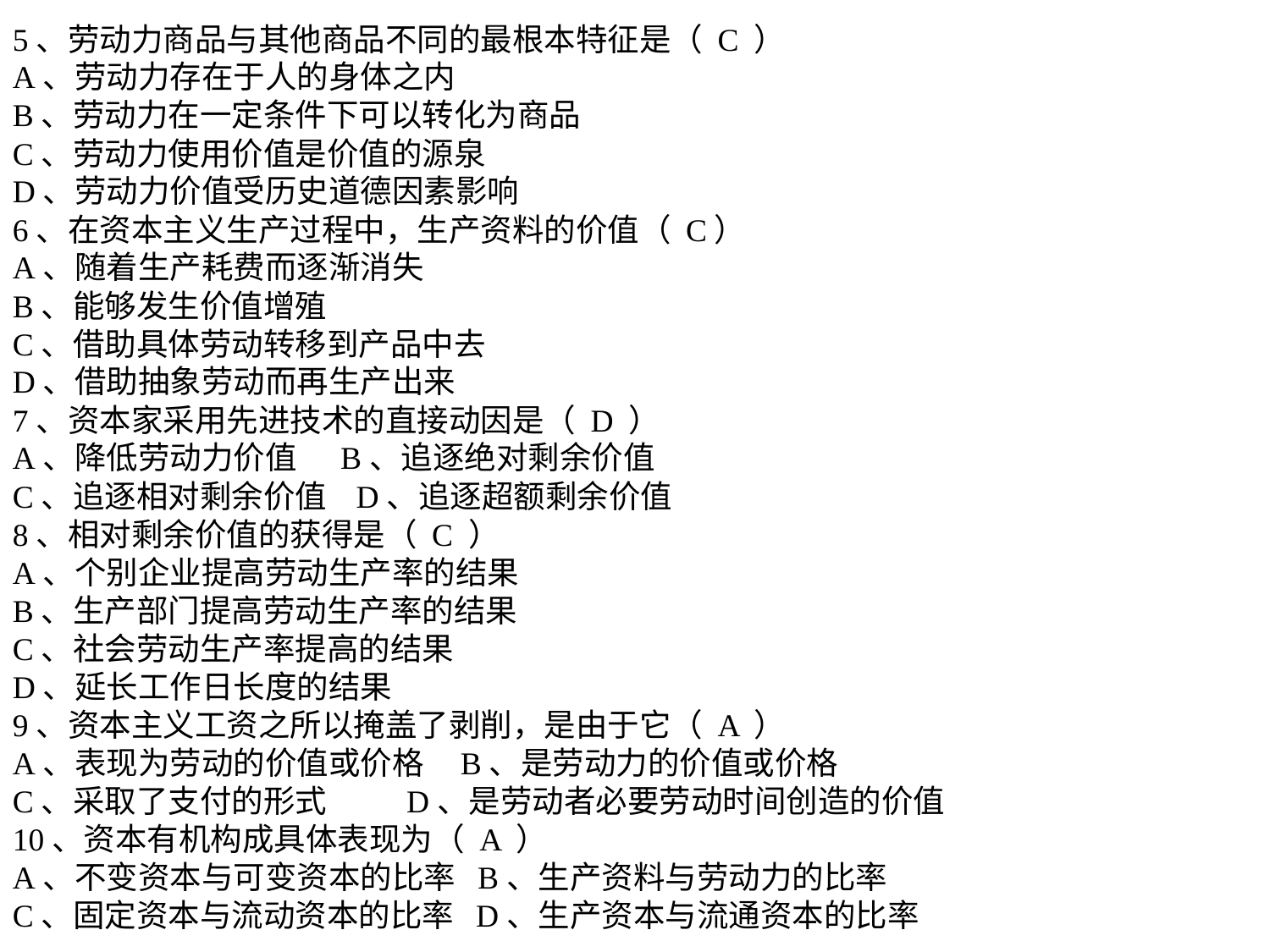

5、劳动力商品与其他商品不同的最根本特征是（ C ）
A、劳动力存在于人的身体之内
B、劳动力在一定条件下可以转化为商品
C、劳动力使用价值是价值的源泉
D、劳动力价值受历史道德因素影响
6、在资本主义生产过程中，生产资料的价值（ C）
A、随着生产耗费而逐渐消失
B、能够发生价值增殖
C、借助具体劳动转移到产品中去
D、借助抽象劳动而再生产出来
7、资本家采用先进技术的直接动因是（ D ）
A、降低劳动力价值     B、追逐绝对剩余价值
C、追逐相对剩余价值   D、追逐超额剩余价值
8、相对剩余价值的获得是（ C ）
A、个别企业提高劳动生产率的结果
B、生产部门提高劳动生产率的结果
C、社会劳动生产率提高的结果
D、延长工作日长度的结果
9、资本主义工资之所以掩盖了剥削，是由于它（ A ）
A、表现为劳动的价值或价格    B、是劳动力的价值或价格
C、采取了支付的形式          D、是劳动者必要劳动时间创造的价值
10、资本有机构成具体表现为（ A ）
A、不变资本与可变资本的比率  B、生产资料与劳动力的比率
C、固定资本与流动资本的比率  D、生产资本与流通资本的比率